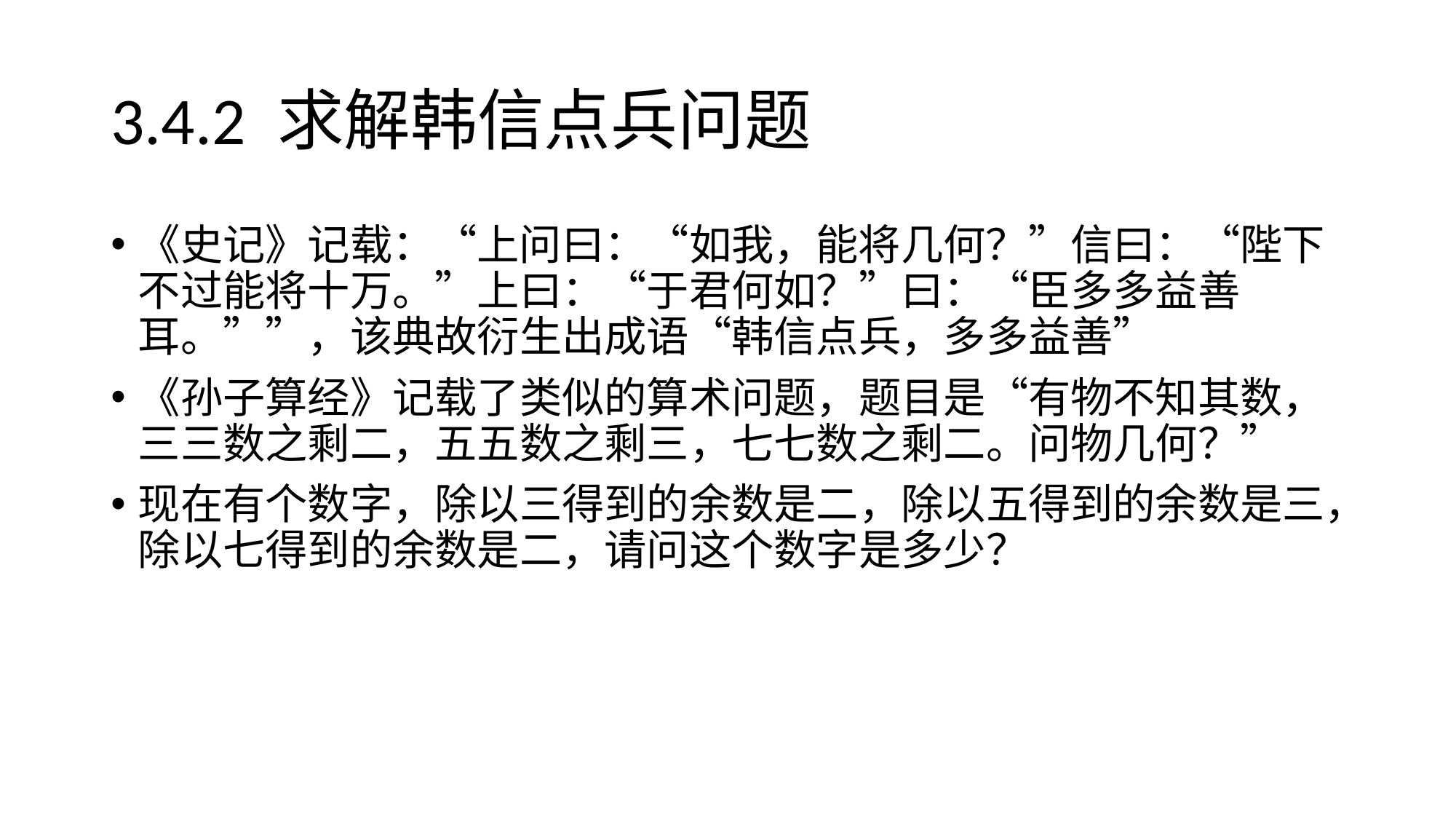

# 3.4.2 求解韩信点兵问题
《史记》记载：“上问曰：“如我，能将几何？”信曰：“陛下不过能将十万。”上曰：“于君何如？”曰：“臣多多益善耳。””，该典故衍生出成语“韩信点兵，多多益善”
《孙子算经》记载了类似的算术问题，题目是“有物不知其数，三三数之剩二，五五数之剩三，七七数之剩二。问物几何？”
现在有个数字，除以三得到的余数是二，除以五得到的余数是三，除以七得到的余数是二，请问这个数字是多少？